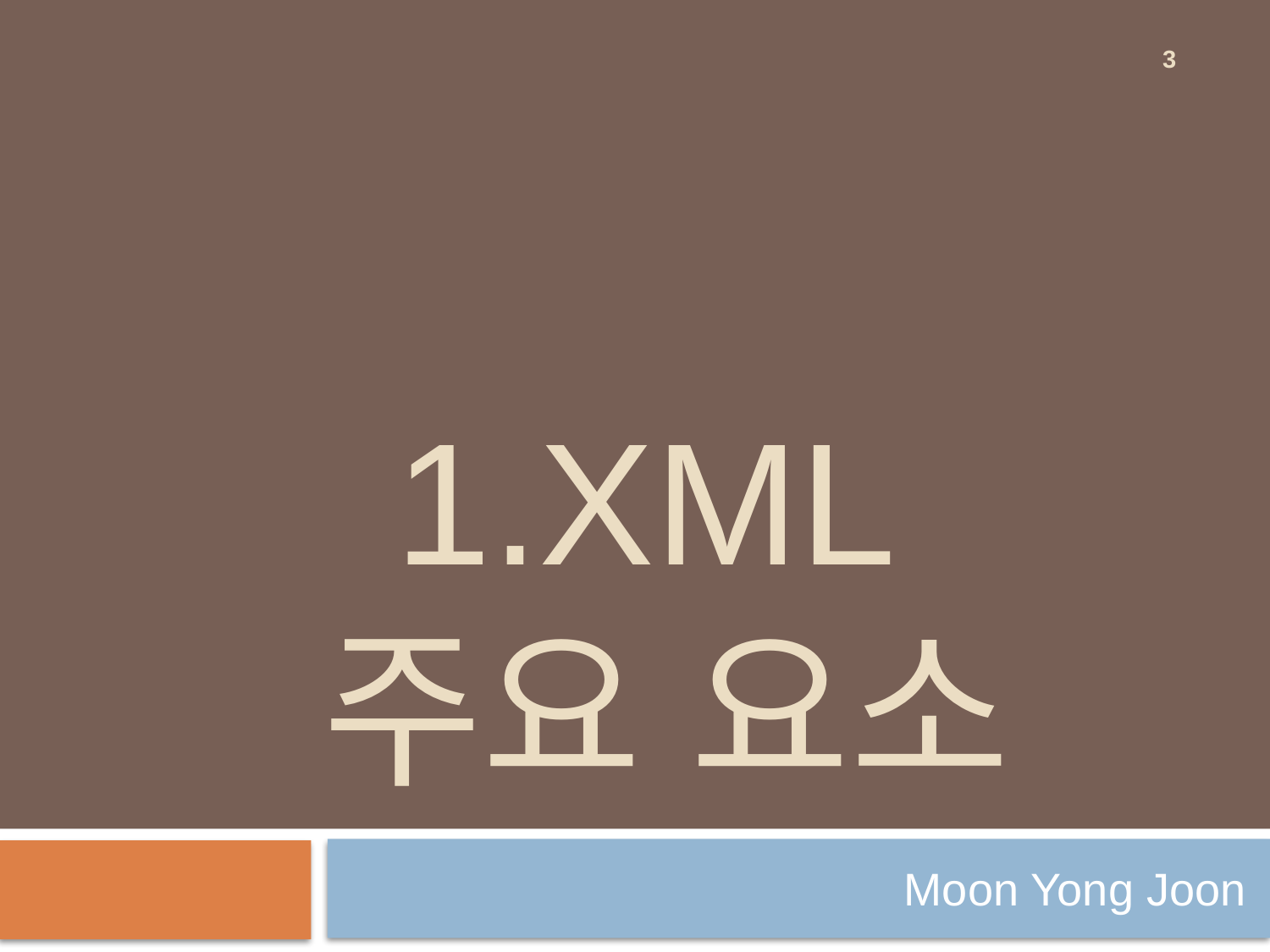

3
# 1.xml 주요 요소
Moon Yong Joon